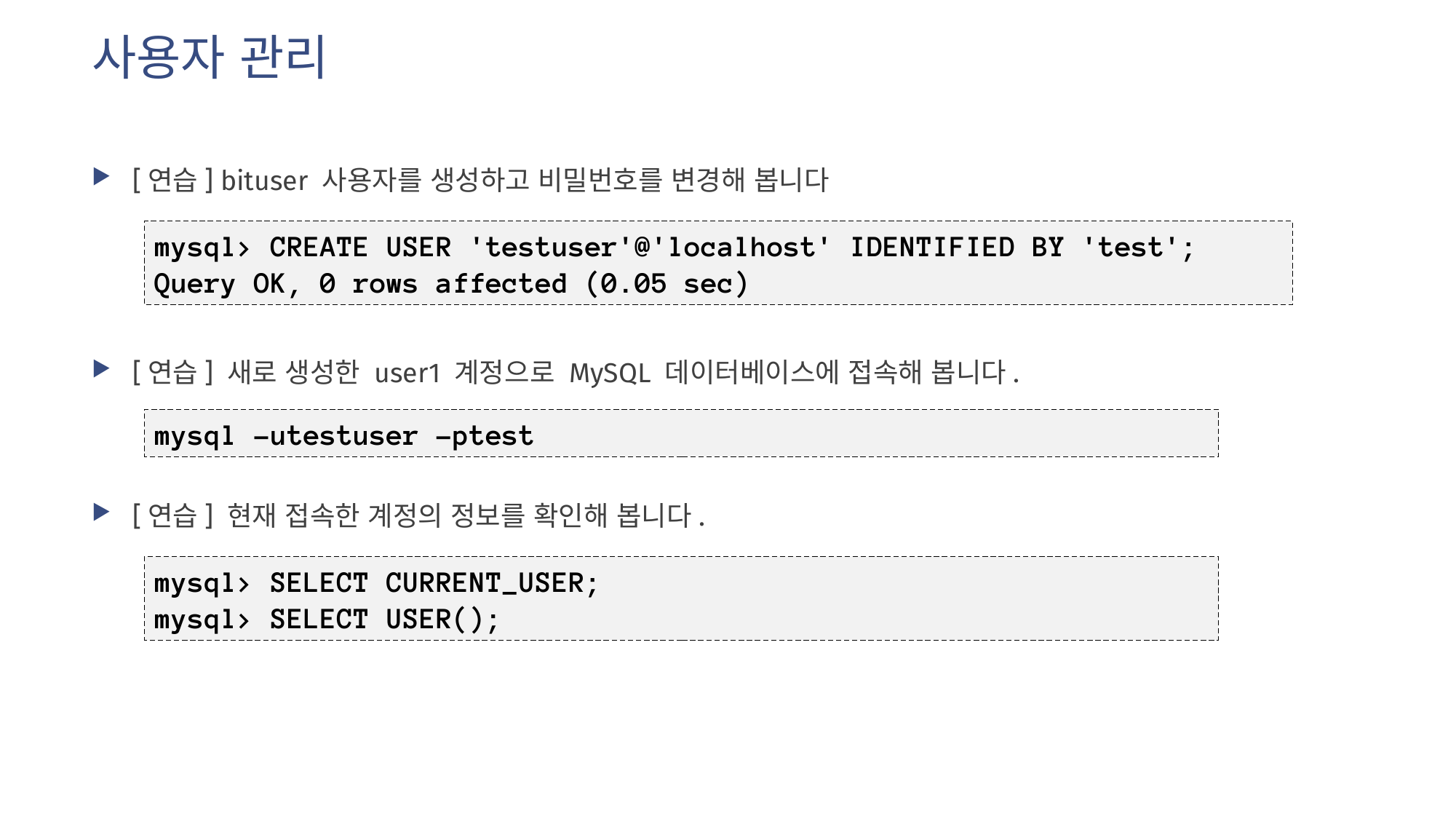

# 사용자 관리
[연습] bituser 사용자를 생성하고 비밀번호를 변경해 봅니다

[연습] 새로 생성한 user1 계정으로 MySQL 데이터베이스에 접속해 봅니다.

[연습] 현재 접속한 계정의 정보를 확인해 봅니다.

mysql> CREATE USER 'testuser'@'localhost' IDENTIFIED BY 'test';
Query OK, 0 rows affected (0.05 sec)
mysql –utestuser –ptest
mysql> SELECT CURRENT_USER;
mysql> SELECT USER();